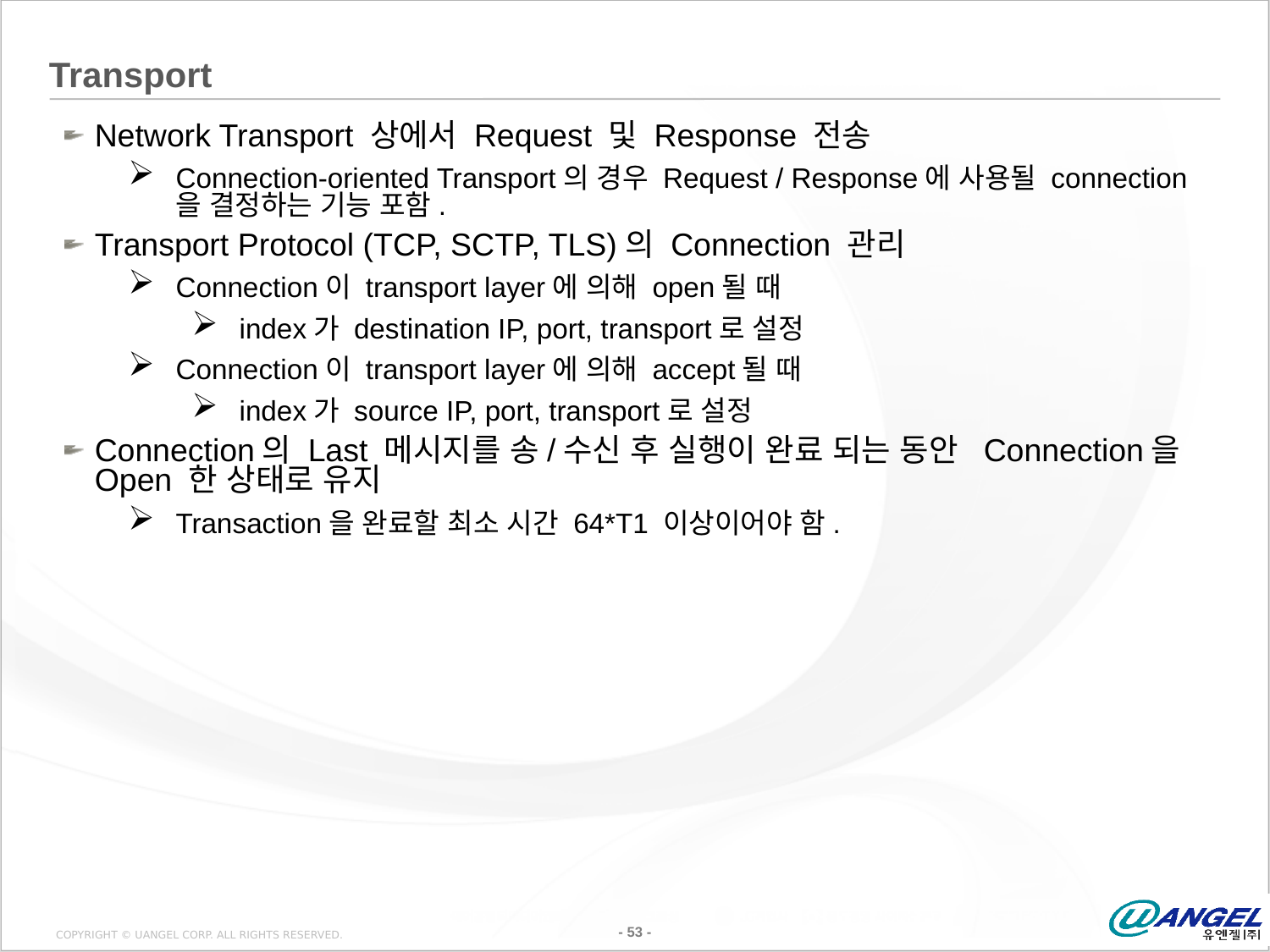

# Transport
Network Transport 상에서 Request 및 Response 전송
Connection-oriented Transport의 경우 Request / Response에 사용될 connection을 결정하는 기능 포함.
Transport Protocol (TCP, SCTP, TLS)의 Connection 관리
Connection이 transport layer에 의해 open될 때
index가 destination IP, port, transport로 설정
Connection이 transport layer에 의해 accept될 때
index가 source IP, port, transport로 설정
Connection의 Last 메시지를 송/수신 후 실행이 완료 되는 동안  Connection을 Open 한 상태로 유지
Transaction을 완료할 최소 시간 64*T1 이상이어야 함.